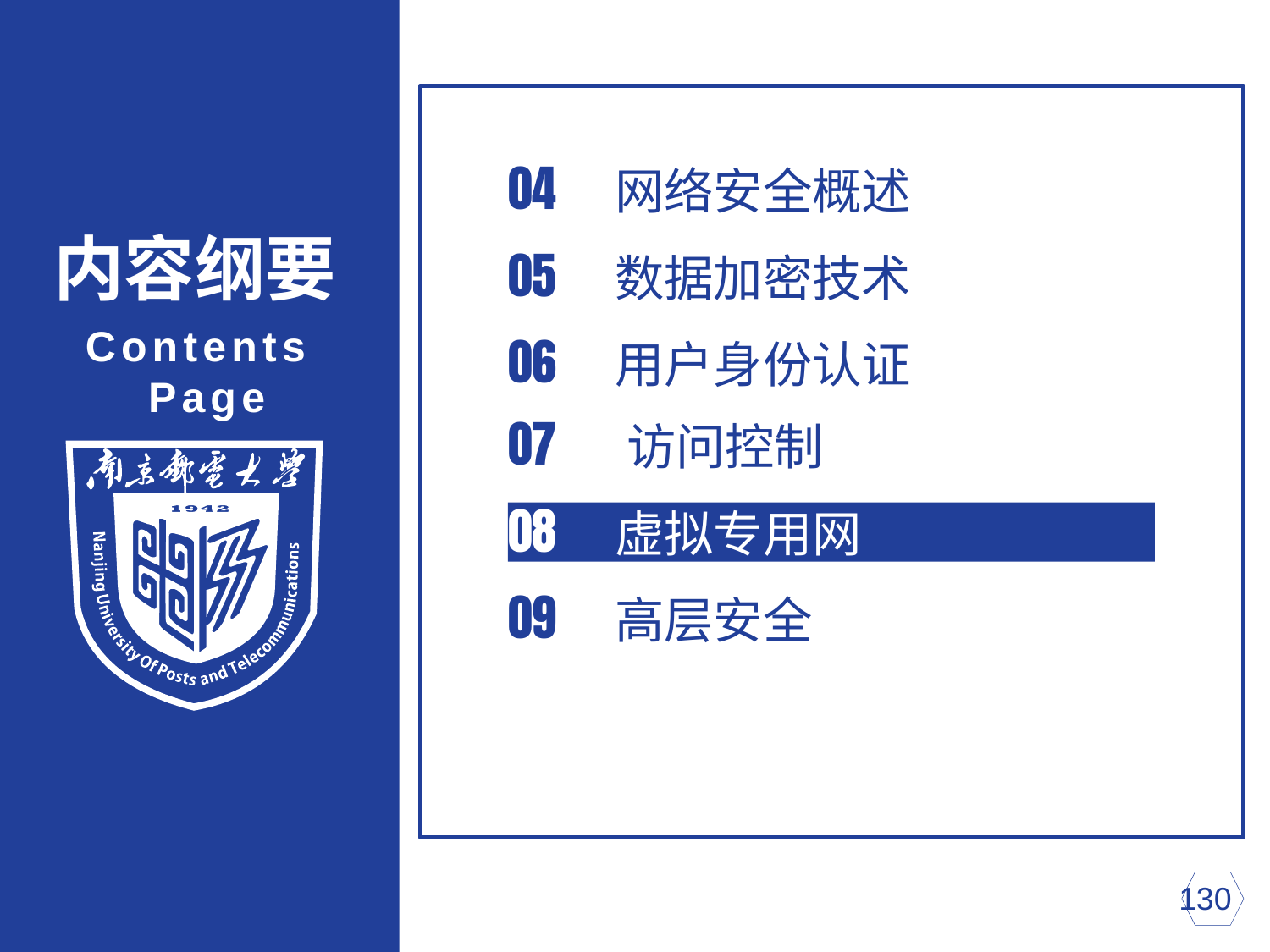

04    网络安全概述
内容纲要
05    数据加密技术
Contents  Page
06    用户身份认证
07     访问控制

08    虚拟专用网
09    高层安全
 130